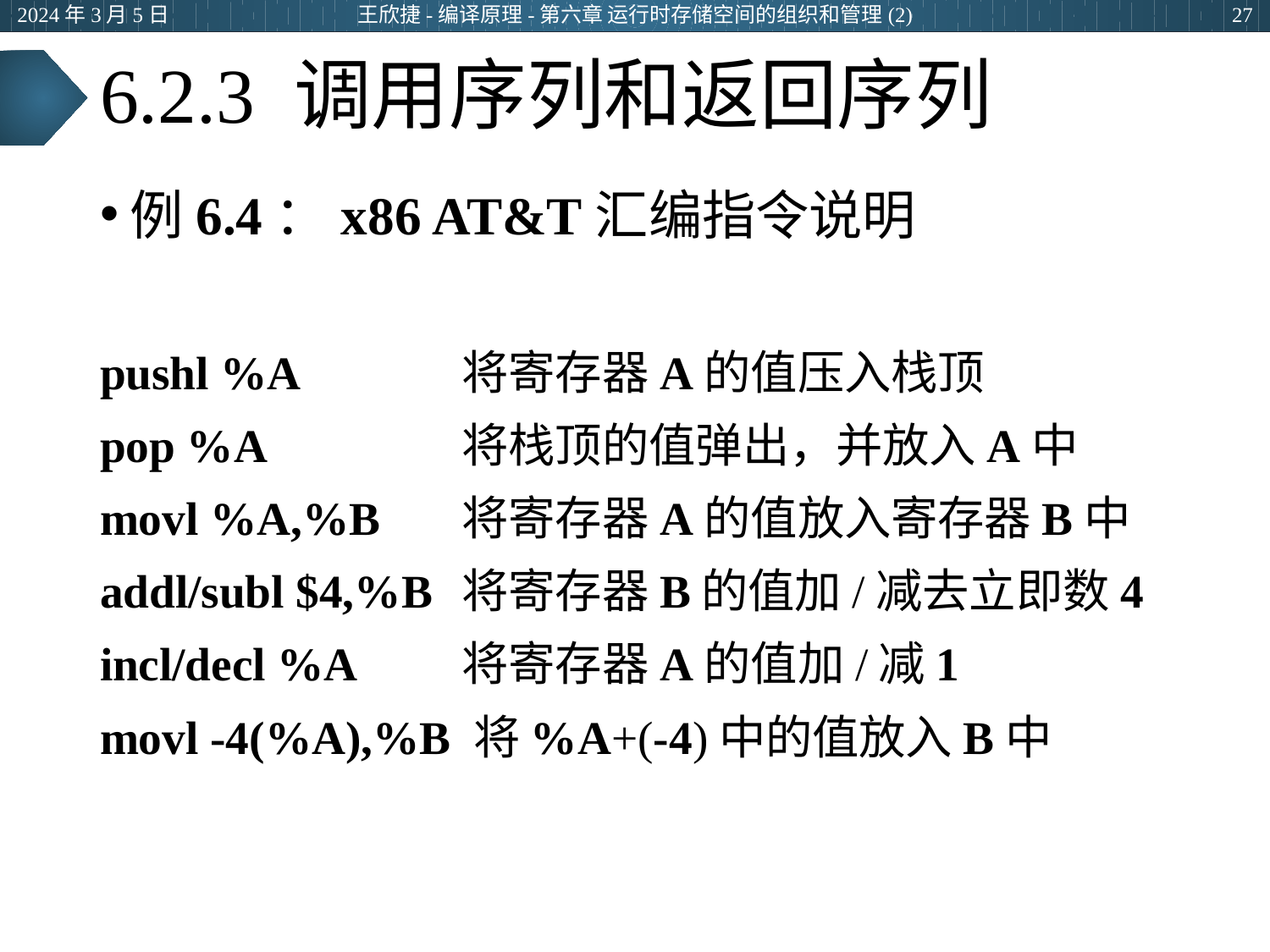

王欣捷-编译原理-第六章 运行时存储空间的组织和管理(2)
2024年3月5日
27
# 6.2.3 调用序列和返回序列
例6.4：x86 AT&T汇编指令说明

pushl %A		将寄存器A的值压入栈顶
pop %A		将栈顶的值弹出，并放入A中
movl %A,%B	将寄存器A的值放入寄存器B中
addl/subl $4,%B	将寄存器B的值加/减去立即数4
incl/decl %A	将寄存器A的值加/减1
movl -4(%A),%B 将%A+(-4)中的值放入B中